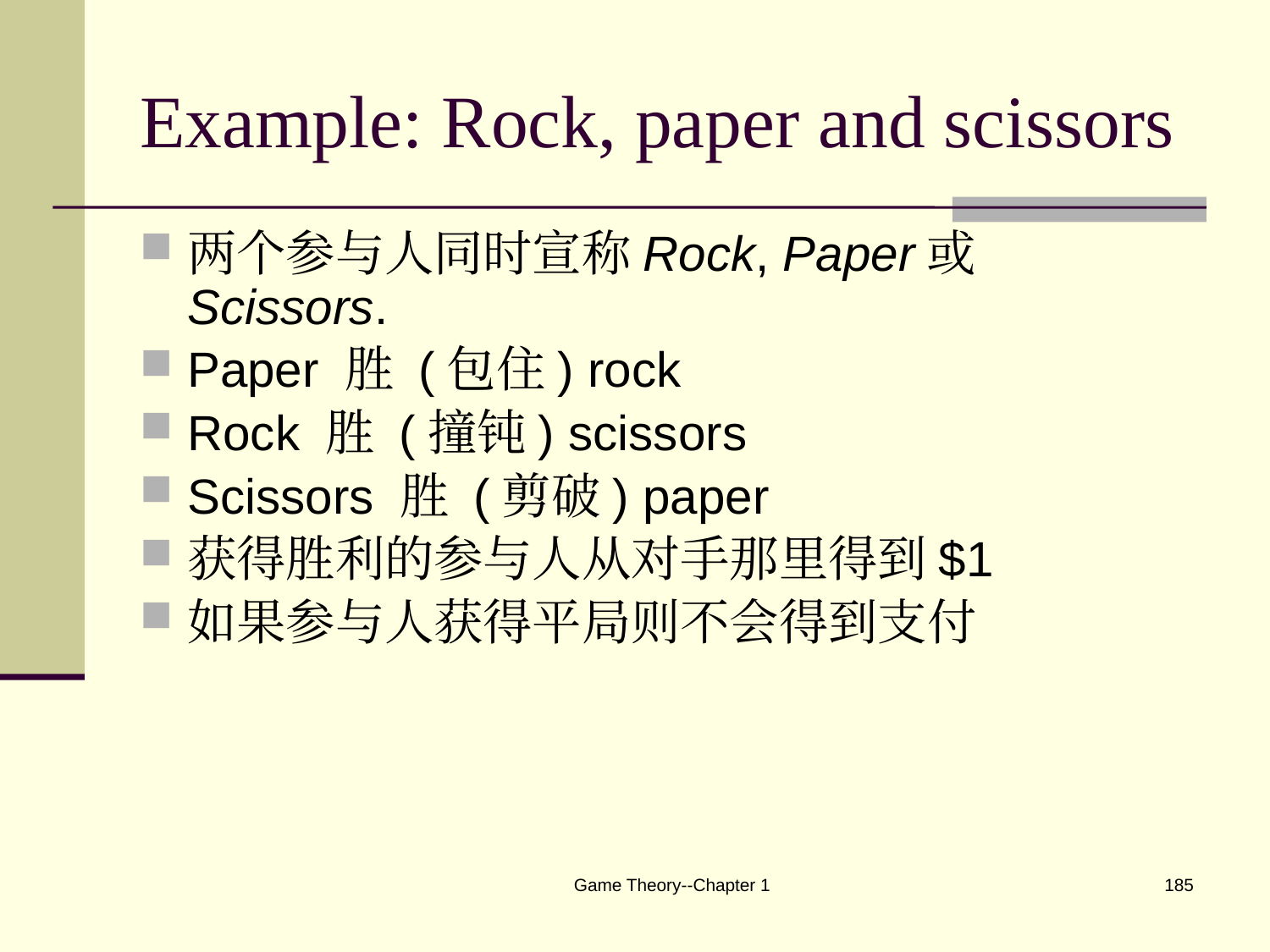

# Example: Rock, paper and scissors
两个参与人同时宣称Rock, Paper或 Scissors.
Paper 胜 (包住) rock
Rock 胜 (撞钝) scissors
Scissors 胜 (剪破) paper
获得胜利的参与人从对手那里得到$1
如果参与人获得平局则不会得到支付
Game Theory--Chapter 1
185